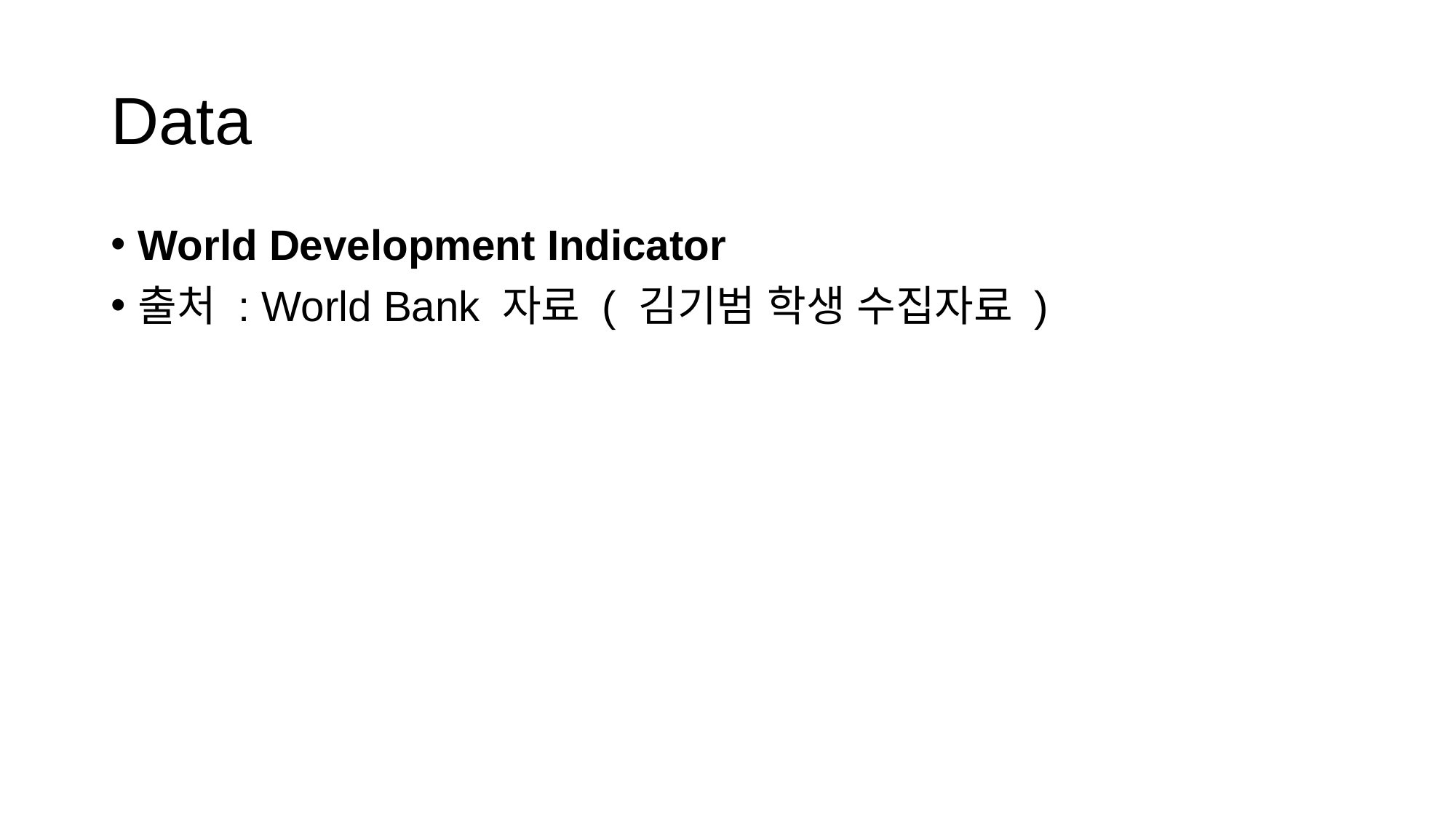

# Data
World Development Indicator
출처 : World Bank 자료 ( 김기범 학생 수집자료 )